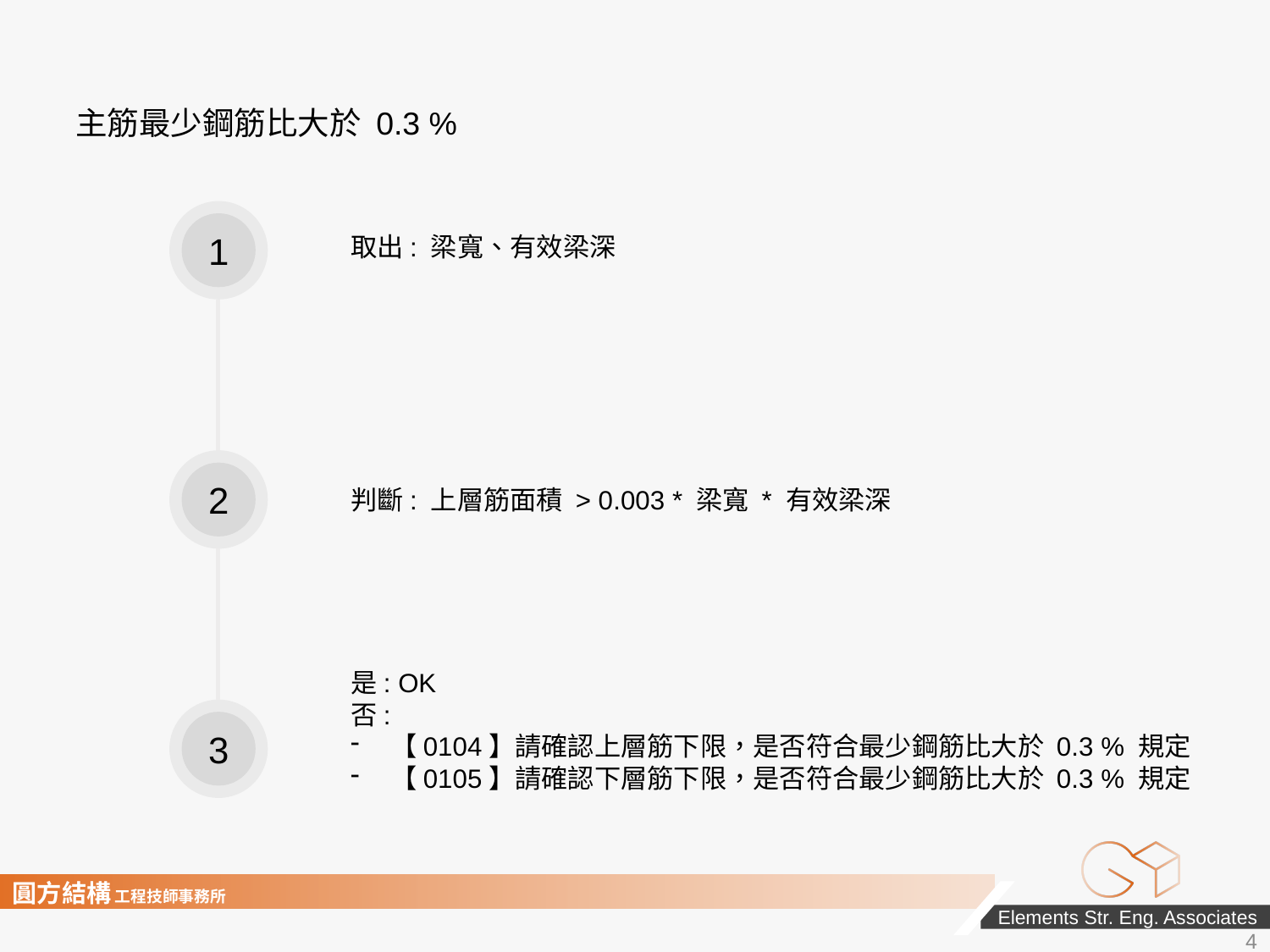

主筋最少鋼筋比大於 0.3 %
1

取出: 梁寬、有效梁深
2

判斷: 上層筋面積 > 0.003 * 梁寬 * 有效梁深
是: OK
否:
【0104】請確認上層筋下限，是否符合最少鋼筋比大於 0.3 % 規定
【0105】請確認下層筋下限，是否符合最少鋼筋比大於 0.3 % 規定
3

4